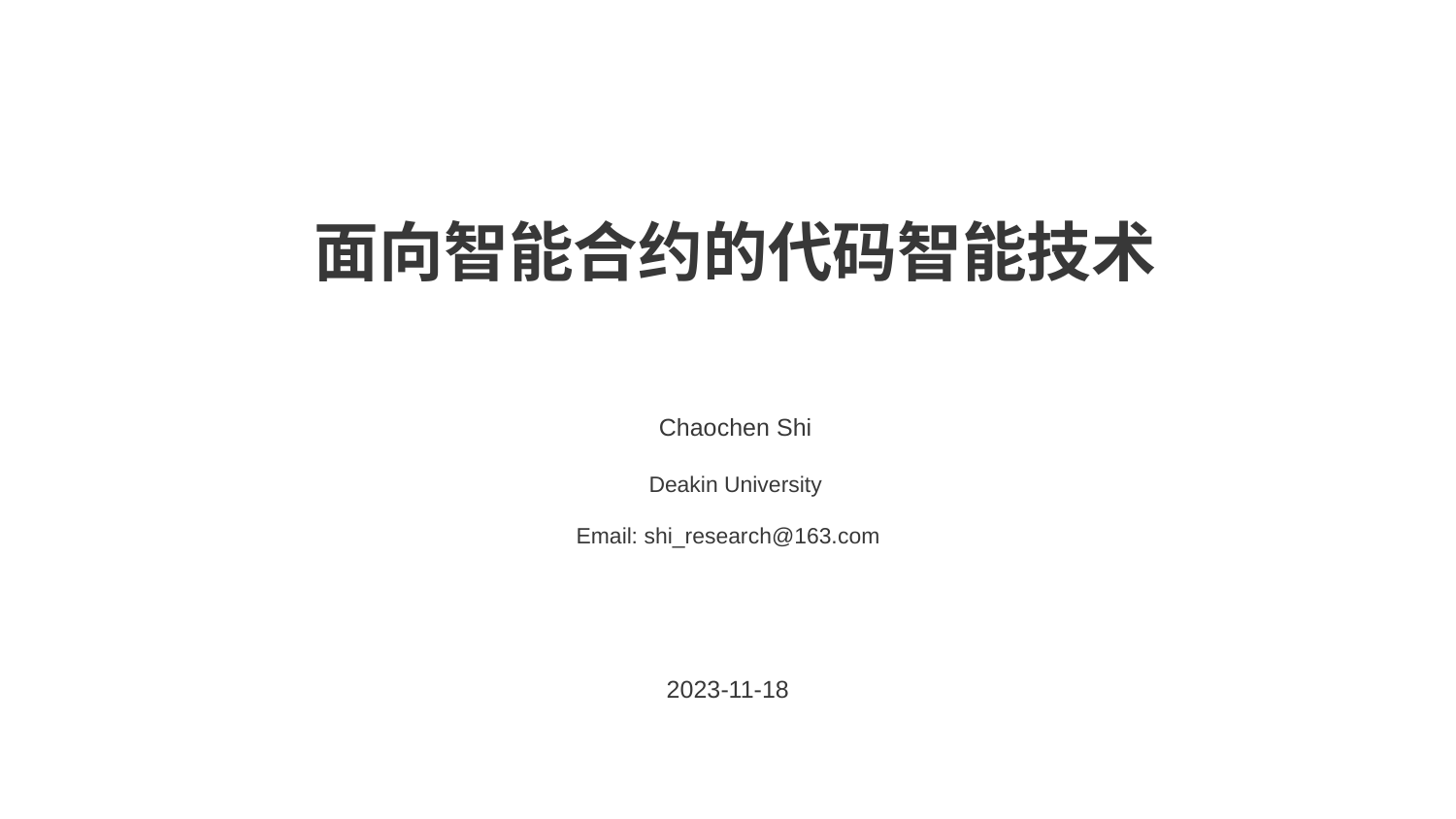

面向智能合约的代码智能技术
Chaochen Shi

Deakin University

Email: shi_research@163.com
2023-11-18